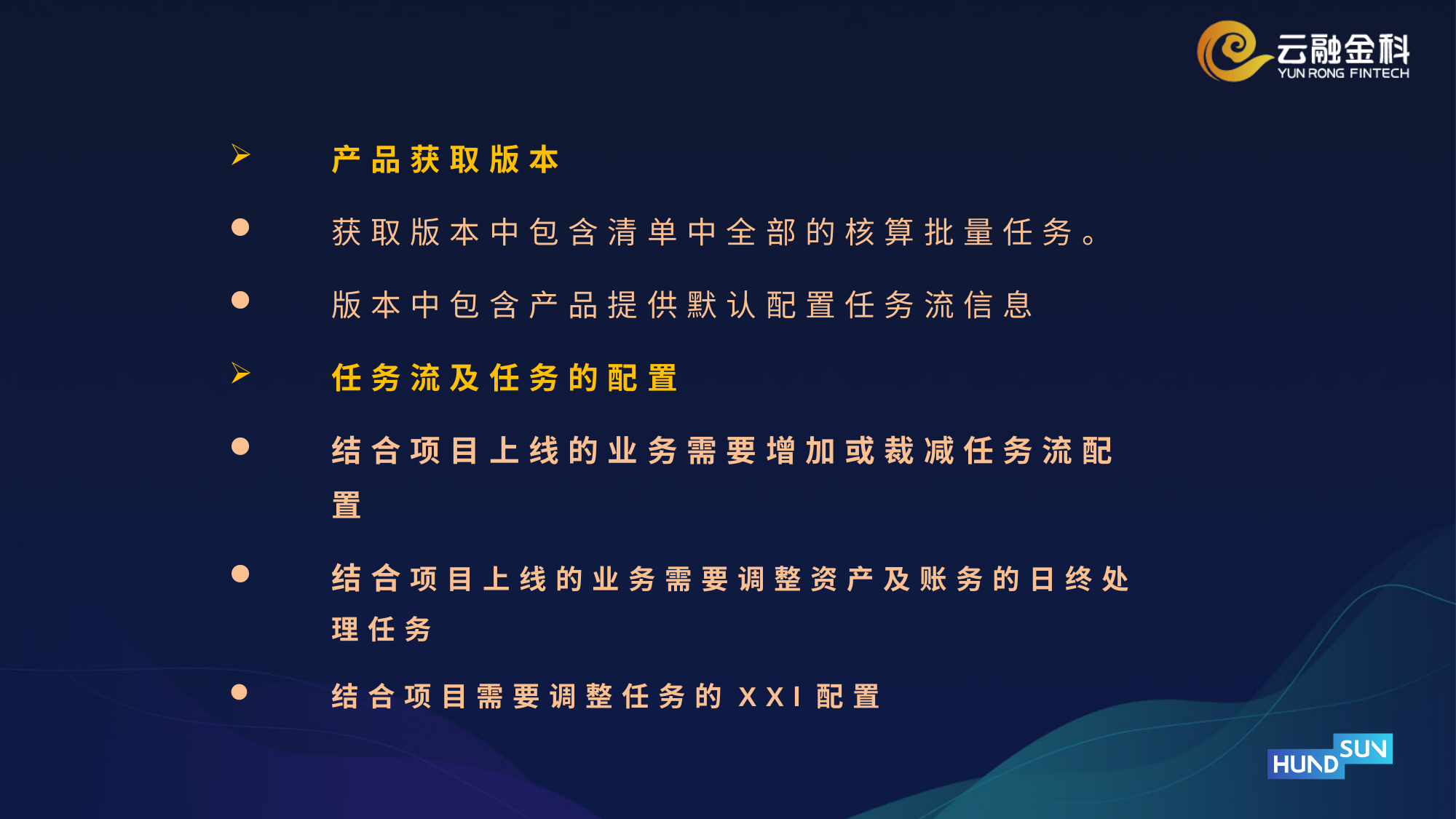

产品获取版本
获取版本中包含清单中全部的核算批量任务。
版本中包含产品提供默认配置任务流信息
任务流及任务的配置
结合项目上线的业务需要增加或裁减任务流配置
结合项目上线的业务需要调整资产及账务的日终处理任务
结合项目需要调整任务的XXl配置